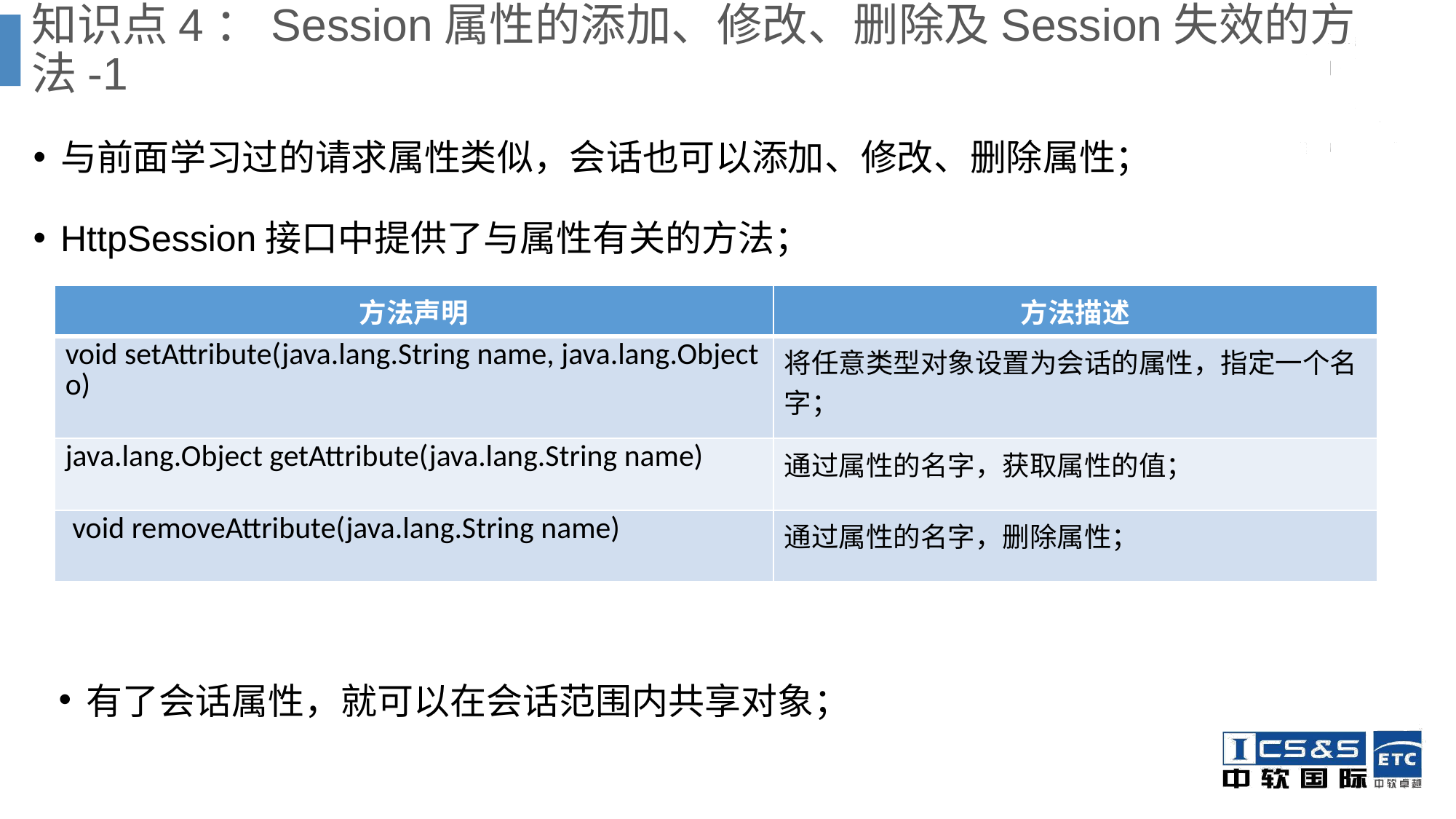

# 知识点4：Session属性的添加、修改、删除及Session失效的方法-1
与前面学习过的请求属性类似，会话也可以添加、修改、删除属性；
HttpSession接口中提供了与属性有关的方法；
| 方法声明 | 方法描述 |
| --- | --- |
| void setAttribute(java.lang.String name, java.lang.Object o) | 将任意类型对象设置为会话的属性，指定一个名字； |
| java.lang.Object getAttribute(java.lang.String name) | 通过属性的名字，获取属性的值； |
| void removeAttribute(java.lang.String name) | 通过属性的名字，删除属性； |
有了会话属性，就可以在会话范围内共享对象；